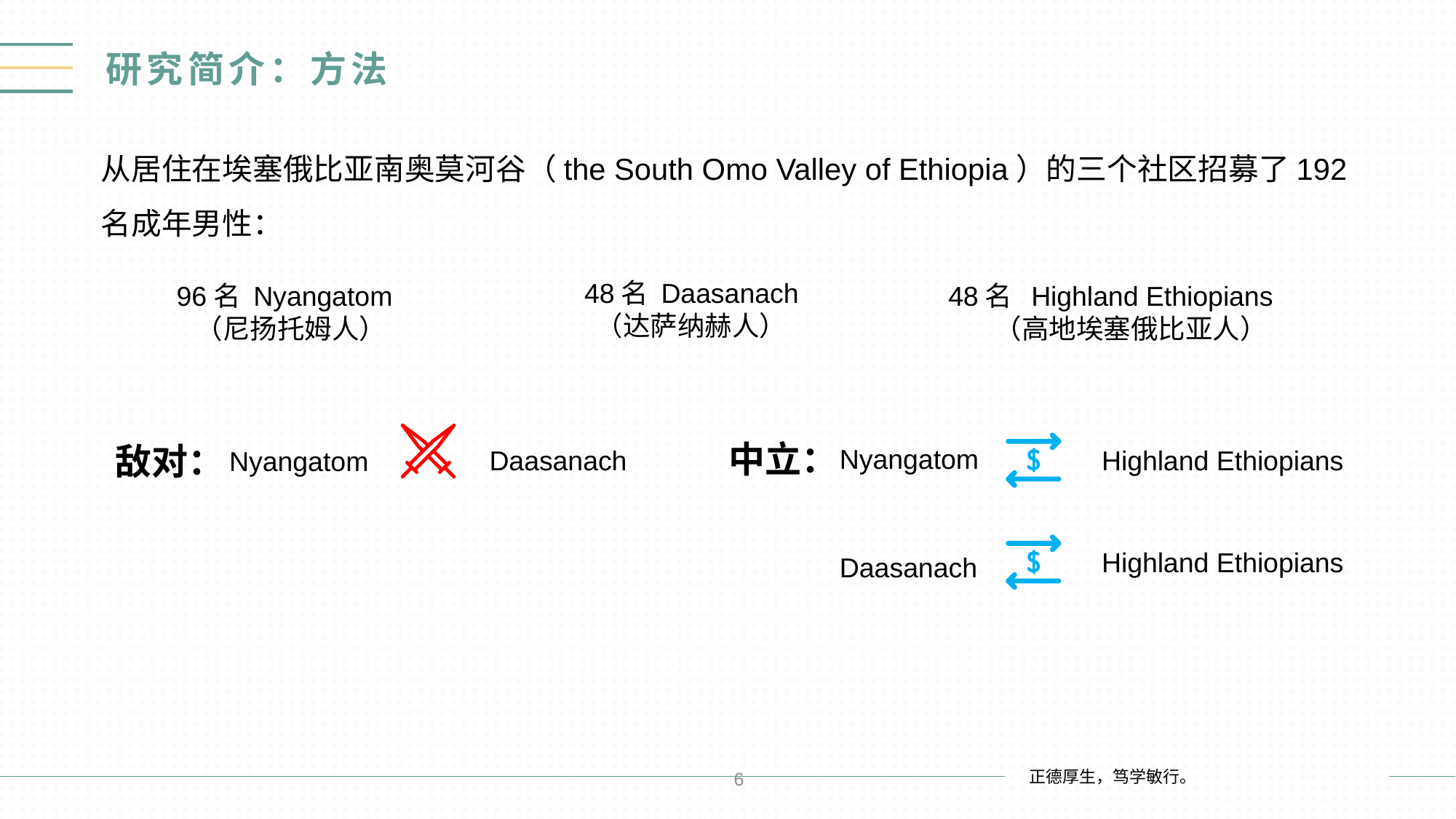

# 研究简介：方法
从居住在埃塞俄比亚南奥莫河谷（the South Omo Valley of Ethiopia）的三个社区招募了192 名成年男性：
48名 Daasanach
（达萨纳赫人）
96名 Nyangatom
（尼扬托姆人）
48名  Highland Ethiopians
（高地埃塞俄比亚人）

敌对：
Daasanach
Nyangatom
中立：

Nyangatom
Highland Ethiopians

Highland Ethiopians
Daasanach
6
正德厚生，笃学敏行。